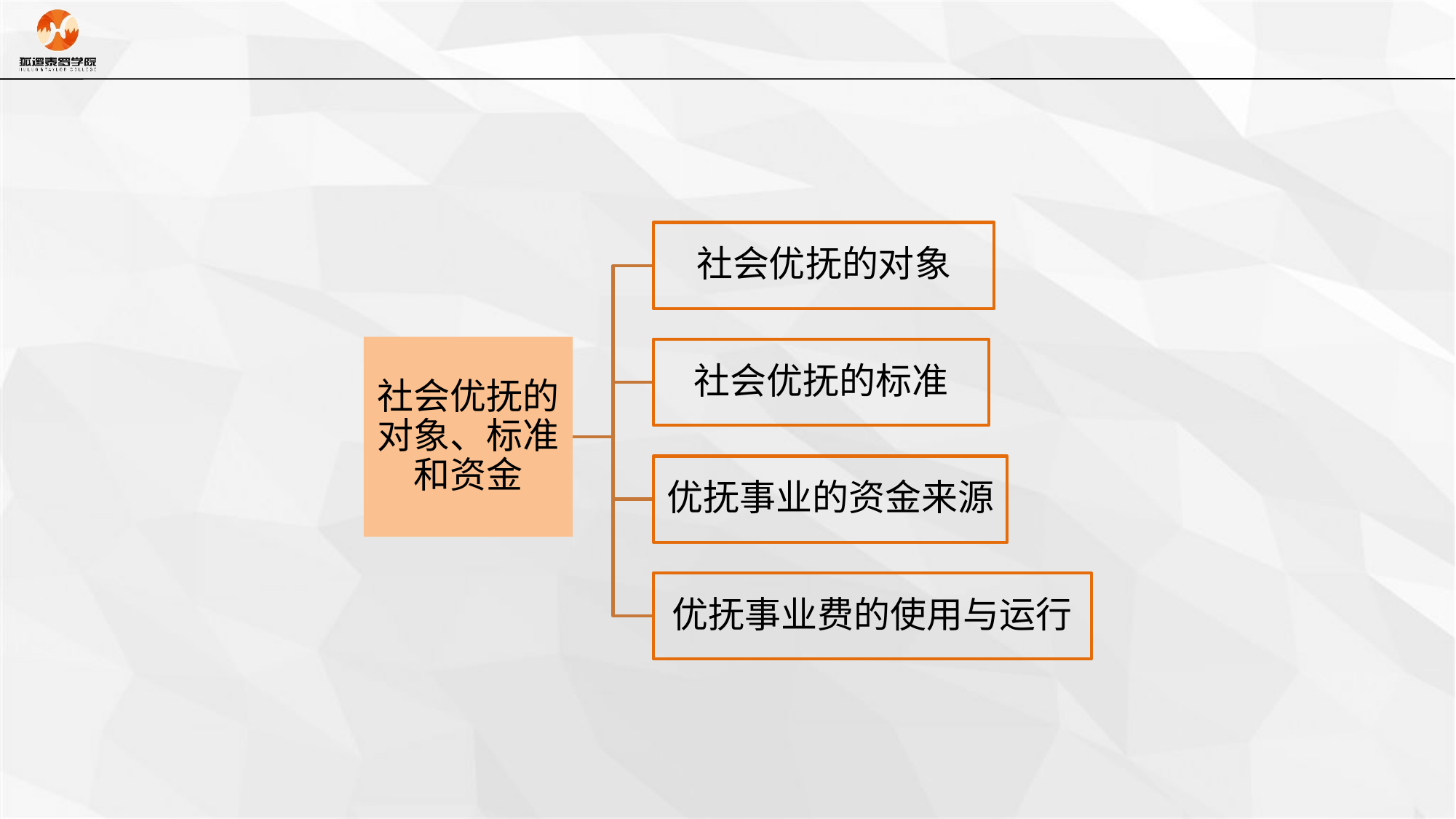

社会优抚的对象、标准和资金
社会优抚的对象
社会优抚的标准
优抚事业的资金来源
优抚事业费的使用与运行